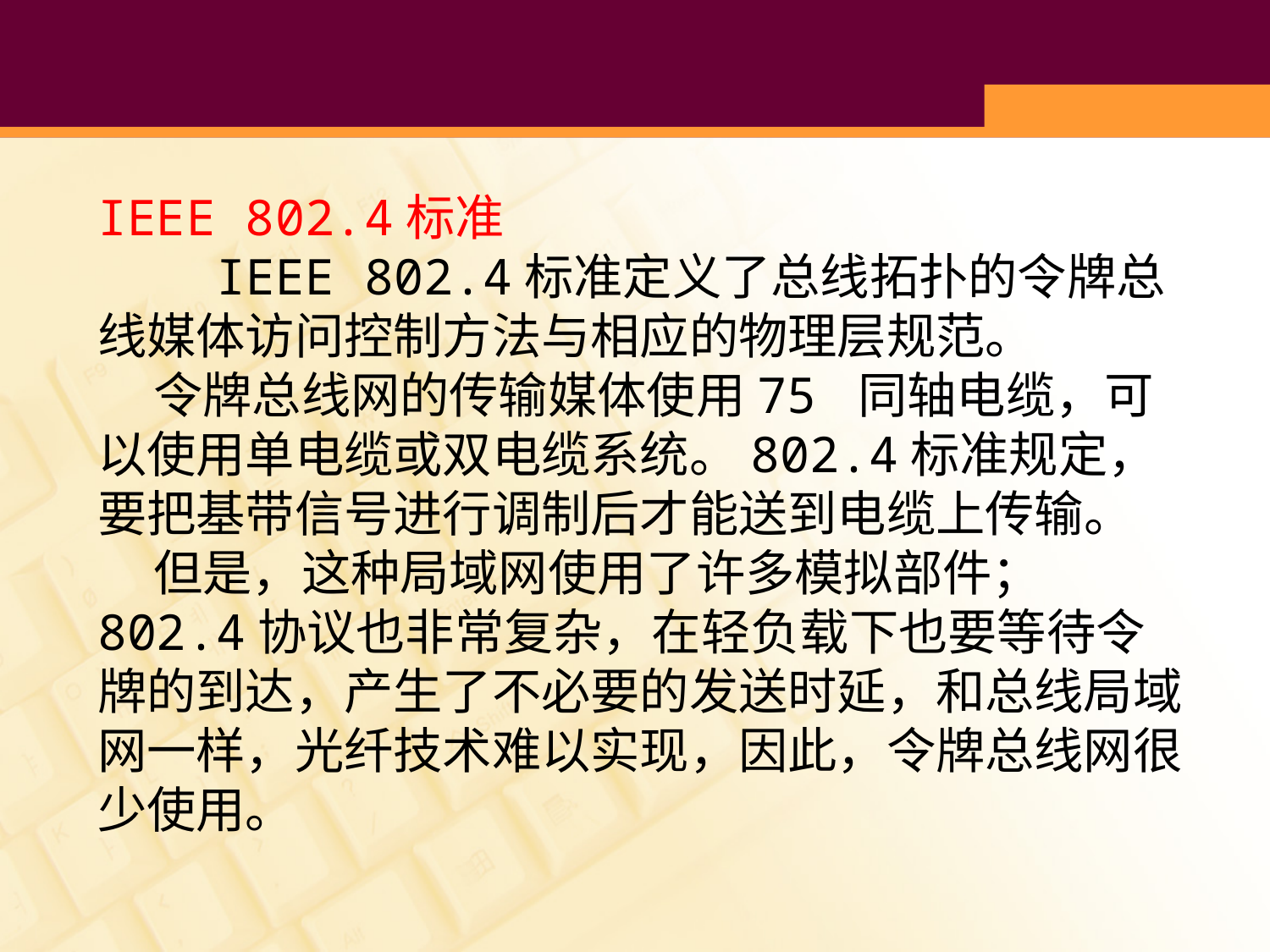

#
IEEE 802.4标准
    IEEE 802.4标准定义了总线拓扑的令牌总线媒体访问控制方法与相应的物理层规范。
    令牌总线网的传输媒体使用75 同轴电缆，可以使用单电缆或双电缆系统。802.4标准规定，要把基带信号进行调制后才能送到电缆上传输。
    但是，这种局域网使用了许多模拟部件；802.4协议也非常复杂，在轻负载下也要等待令牌的到达，产生了不必要的发送时延，和总线局域网一样，光纤技术难以实现，因此，令牌总线网很少使用。